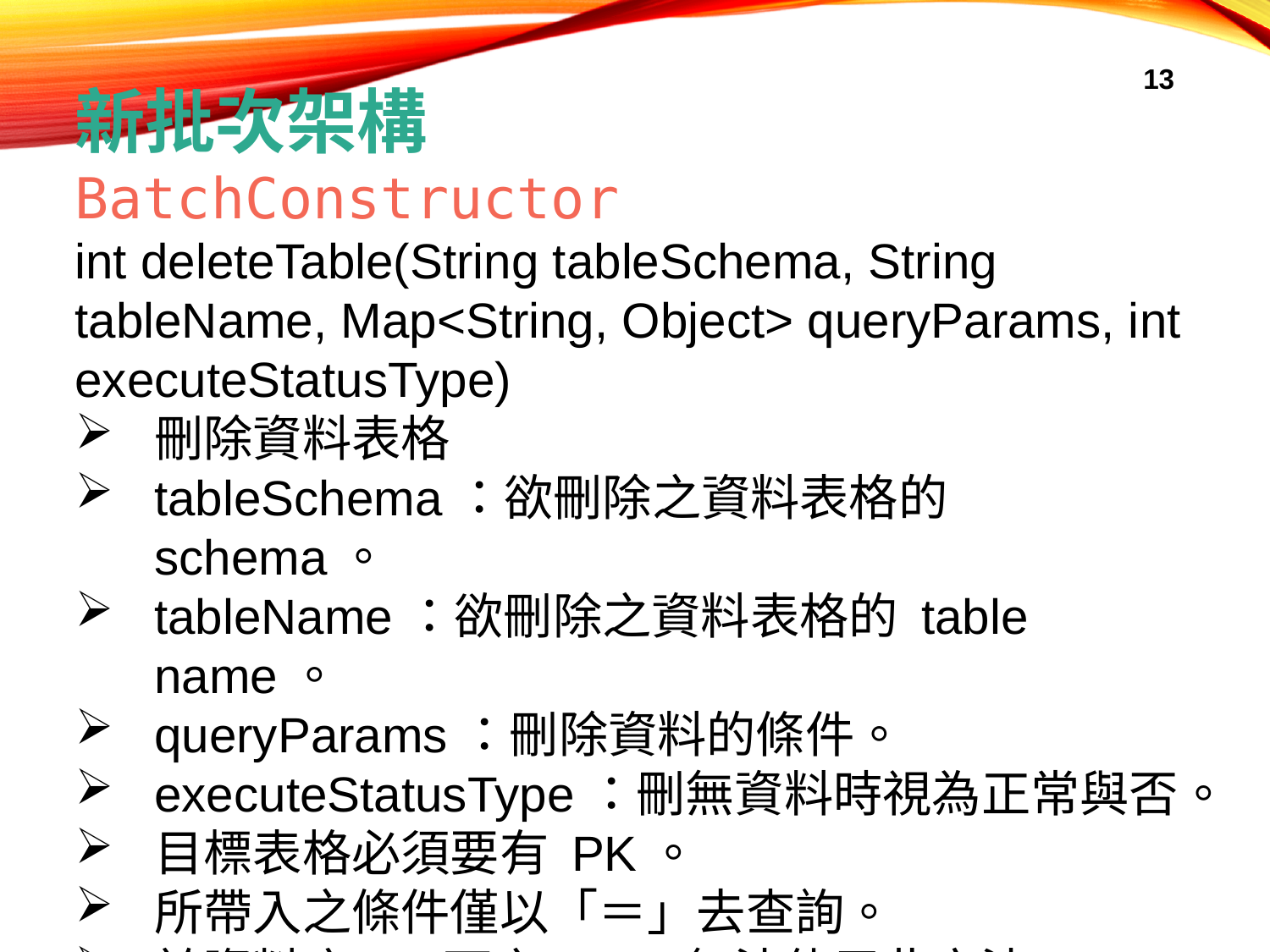

13
新批次架構
BatchConstructor
int deleteTable(String tableSchema, String tableName, Map<String, Object> queryParams, int executeStatusType)
刪除資料表格
tableSchema：欲刪除之資料表格的 schema。
tableName：欲刪除之資料表格的 table name。
queryParams：刪除資料的條件。
executeStatusType：刪無資料時視為正常與否。
目標表格必須要有 PK。
所帶入之條件僅以「＝」去查詢。
於資料庫DP下之Table無法使用此方法。